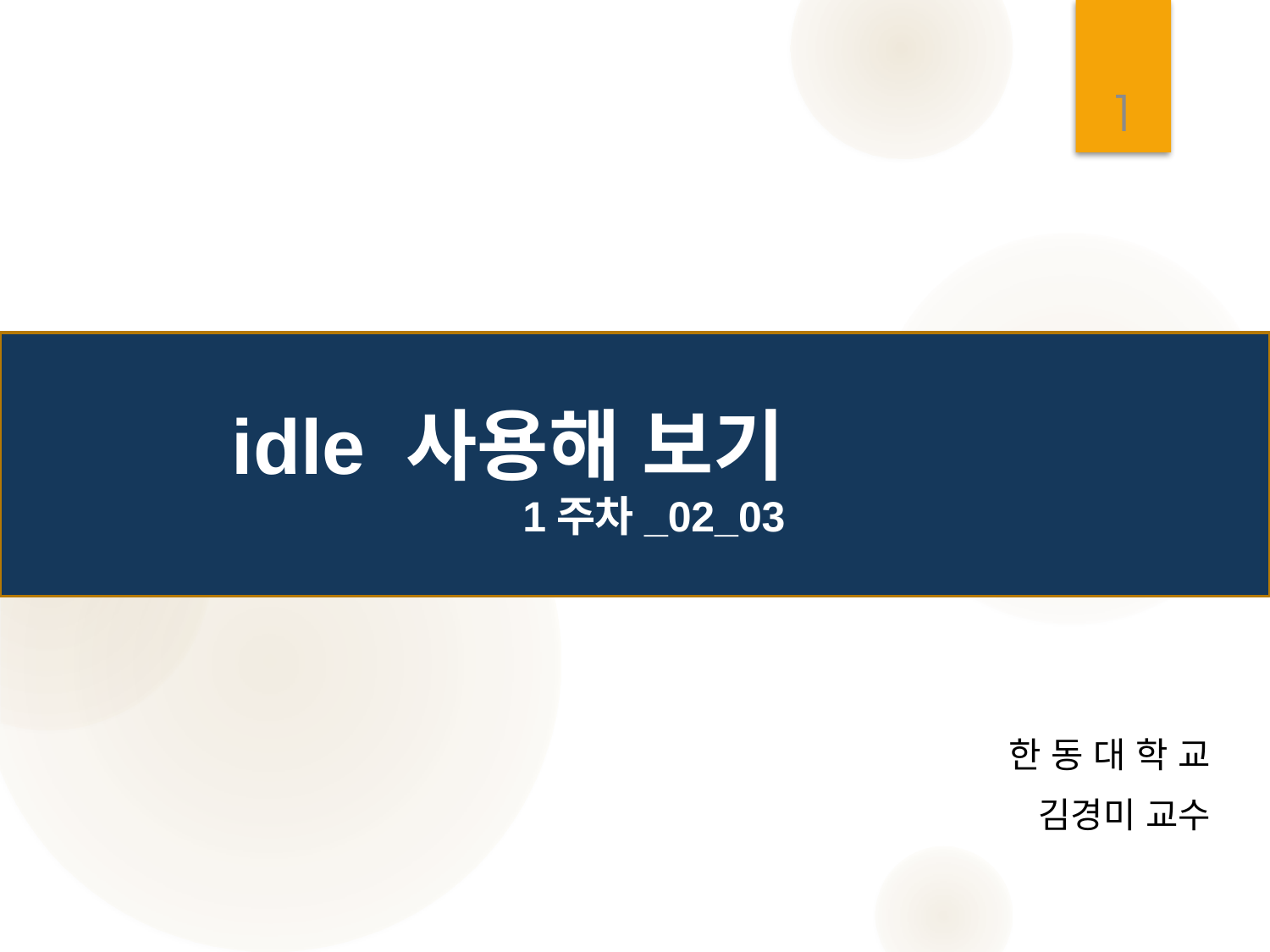

1

# idle 사용해 보기 1주차_02_03
한 동 대 학 교
 김경미 교수